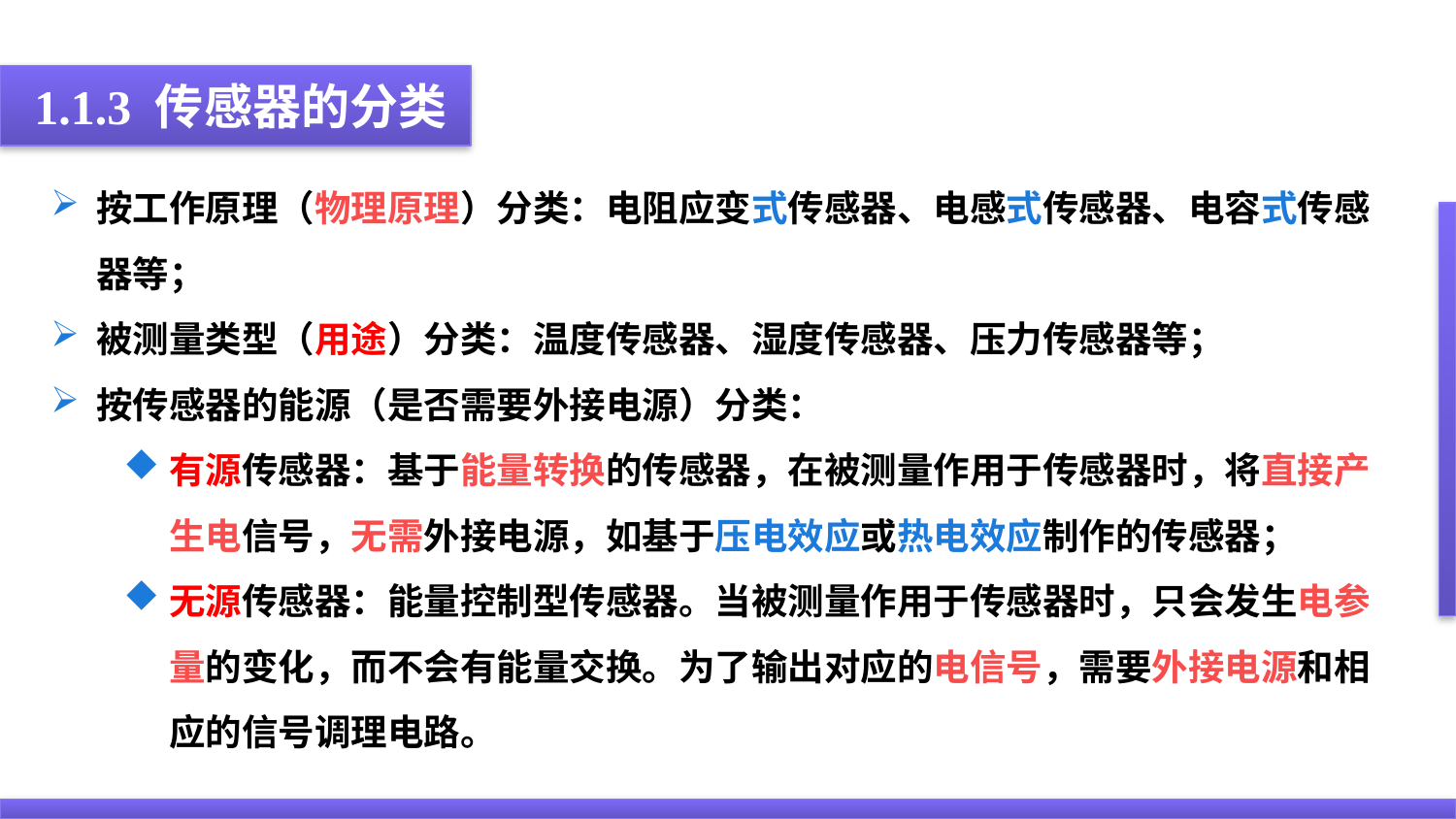

1.1.3 传感器的分类
按工作原理（物理原理）分类：电阻应变式传感器、电感式传感器、电容式传感器等；
被测量类型（用途）分类：温度传感器、湿度传感器、压力传感器等；
按传感器的能源（是否需要外接电源）分类：
有源传感器：基于能量转换的传感器，在被测量作用于传感器时，将直接产生电信号，无需外接电源，如基于压电效应或热电效应制作的传感器；
无源传感器：能量控制型传感器。当被测量作用于传感器时，只会发生电参量的变化，而不会有能量交换。为了输出对应的电信号，需要外接电源和相应的信号调理电路。